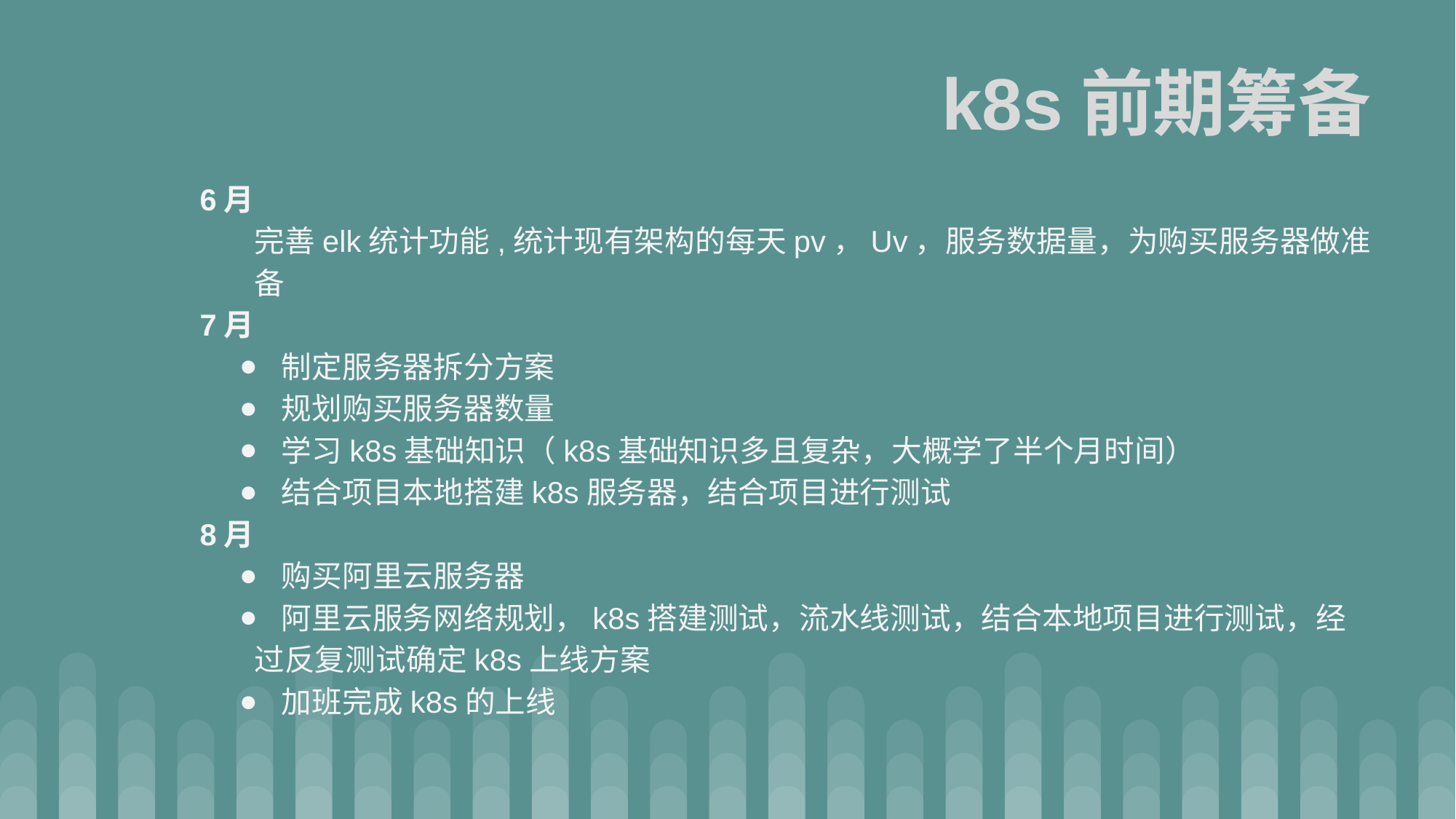

k8s前期筹备
6月
完善elk统计功能,统计现有架构的每天pv，Uv，服务数据量，为购买服务器做准备
7月
  制定服务器拆分方案
  规划购买服务器数量
  学习k8s基础知识（k8s基础知识多且复杂，大概学了半个月时间）
  结合项目本地搭建k8s服务器，结合项目进行测试
8月
  购买阿里云服务器
  阿里云服务网络规划，k8s搭建测试，流水线测试，结合本地项目进行测试，经过反复测试确定k8s上线方案
  加班完成k8s的上线